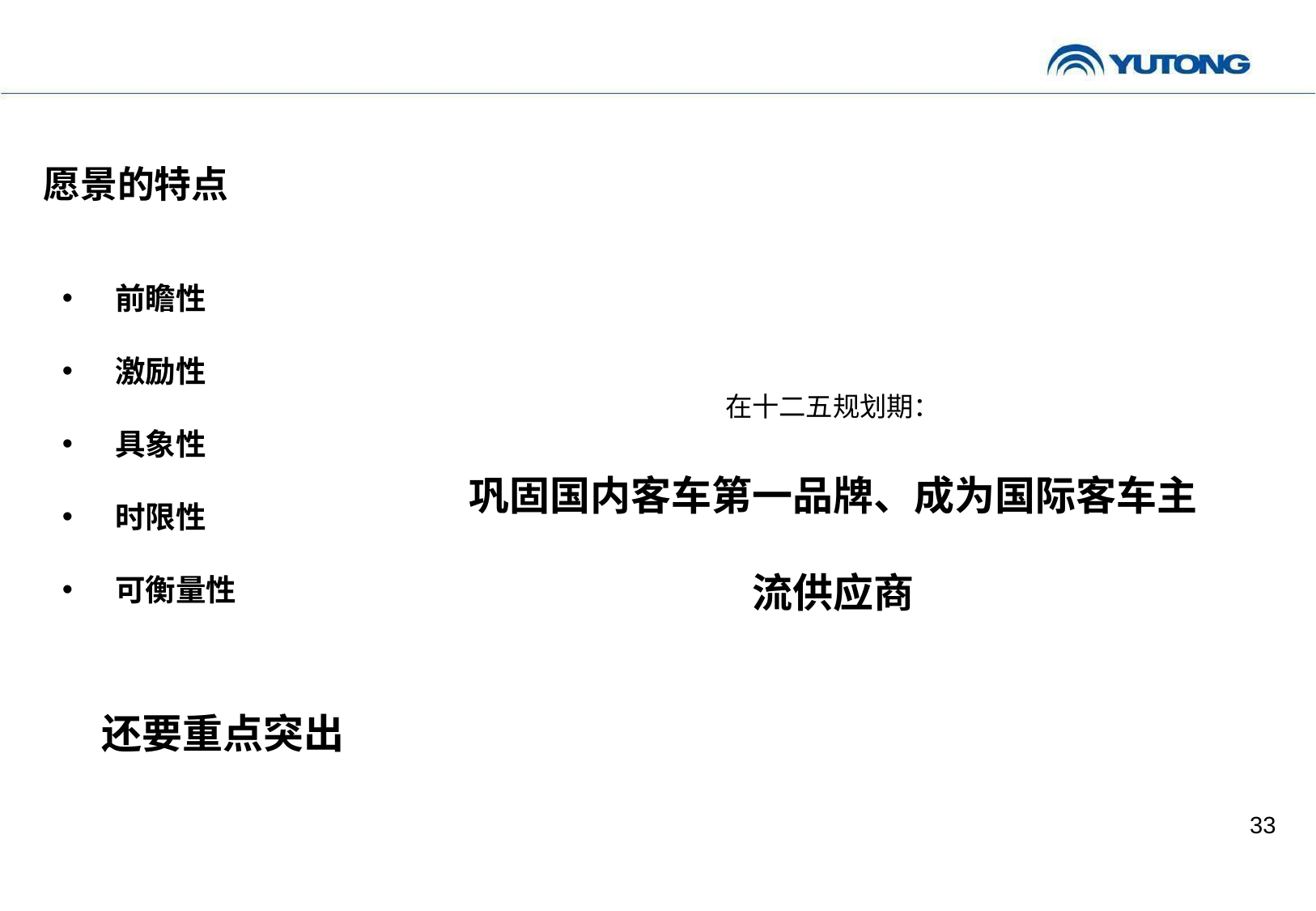

愿景的特点
前瞻性
激励性
具象性
时限性
可衡量性
在十二五规划期：
巩固国内客车第一品牌、成为国际客车主流供应商
还要重点突出
33